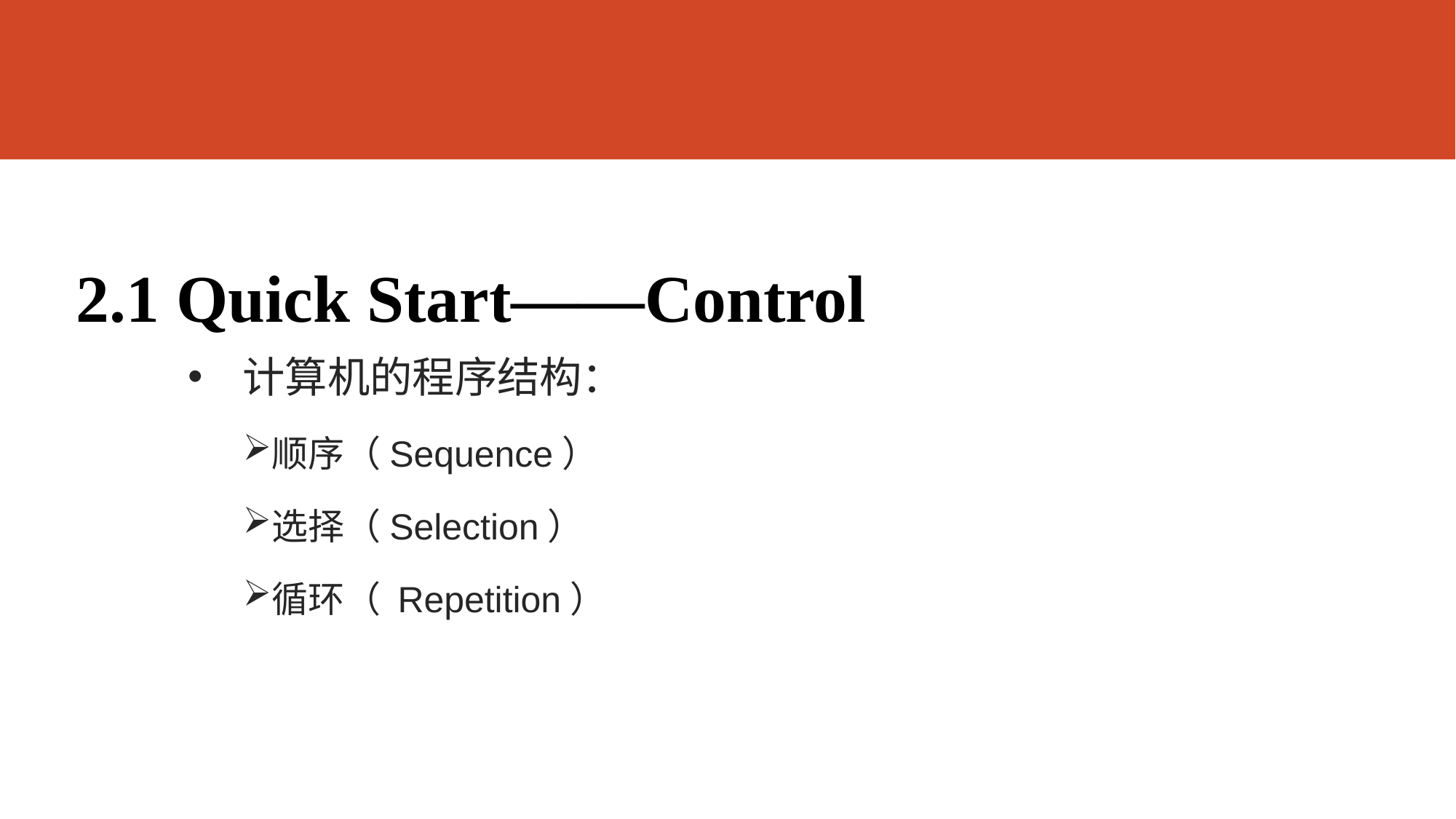

# 2.1 Quick Start——Control
计算机的程序结构：
顺序（Sequence）
选择（Selection）
循环（ Repetition）